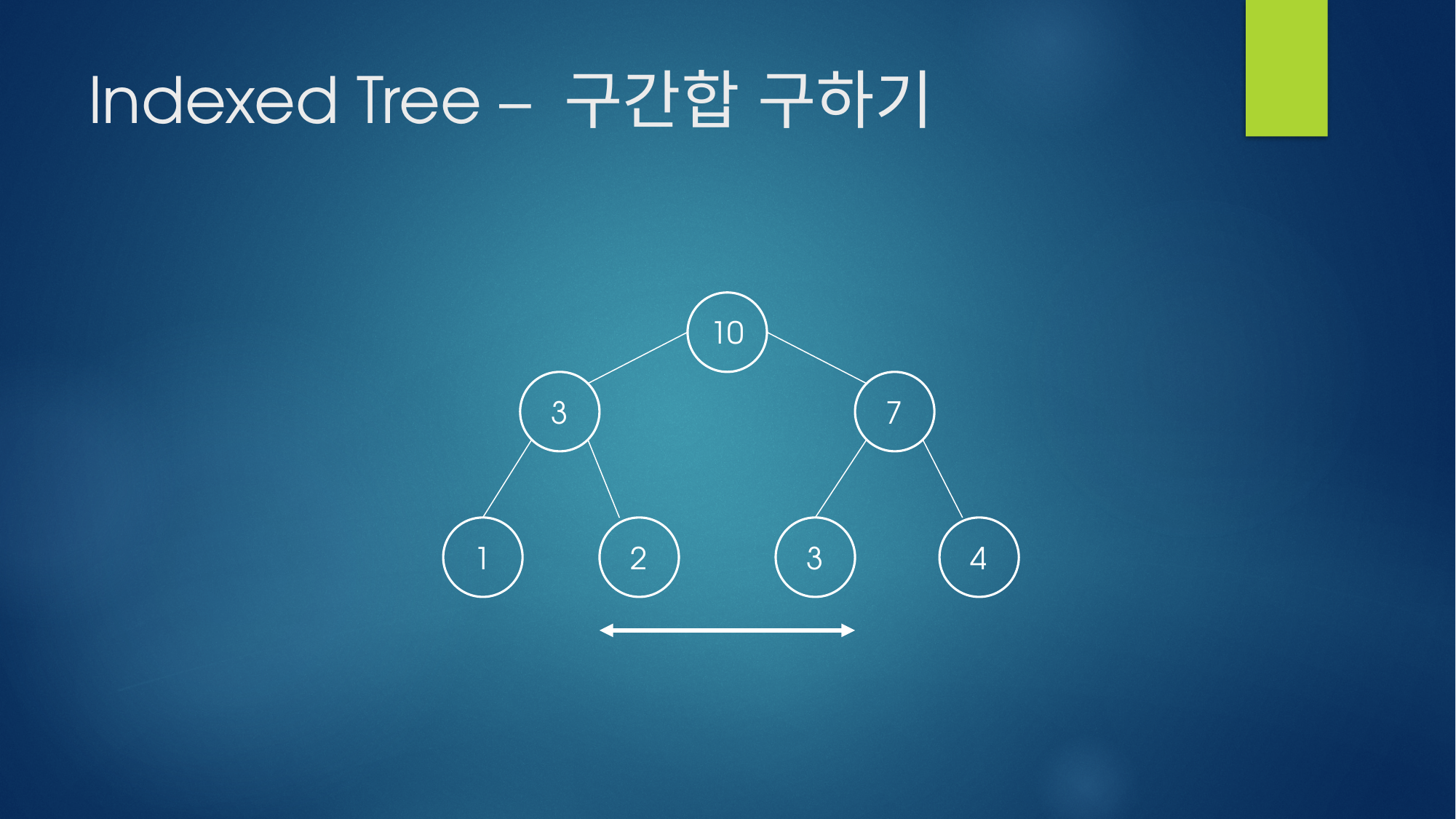

# Indexed Tree – 구간합 구하기
10
3
7
4
1
2
3